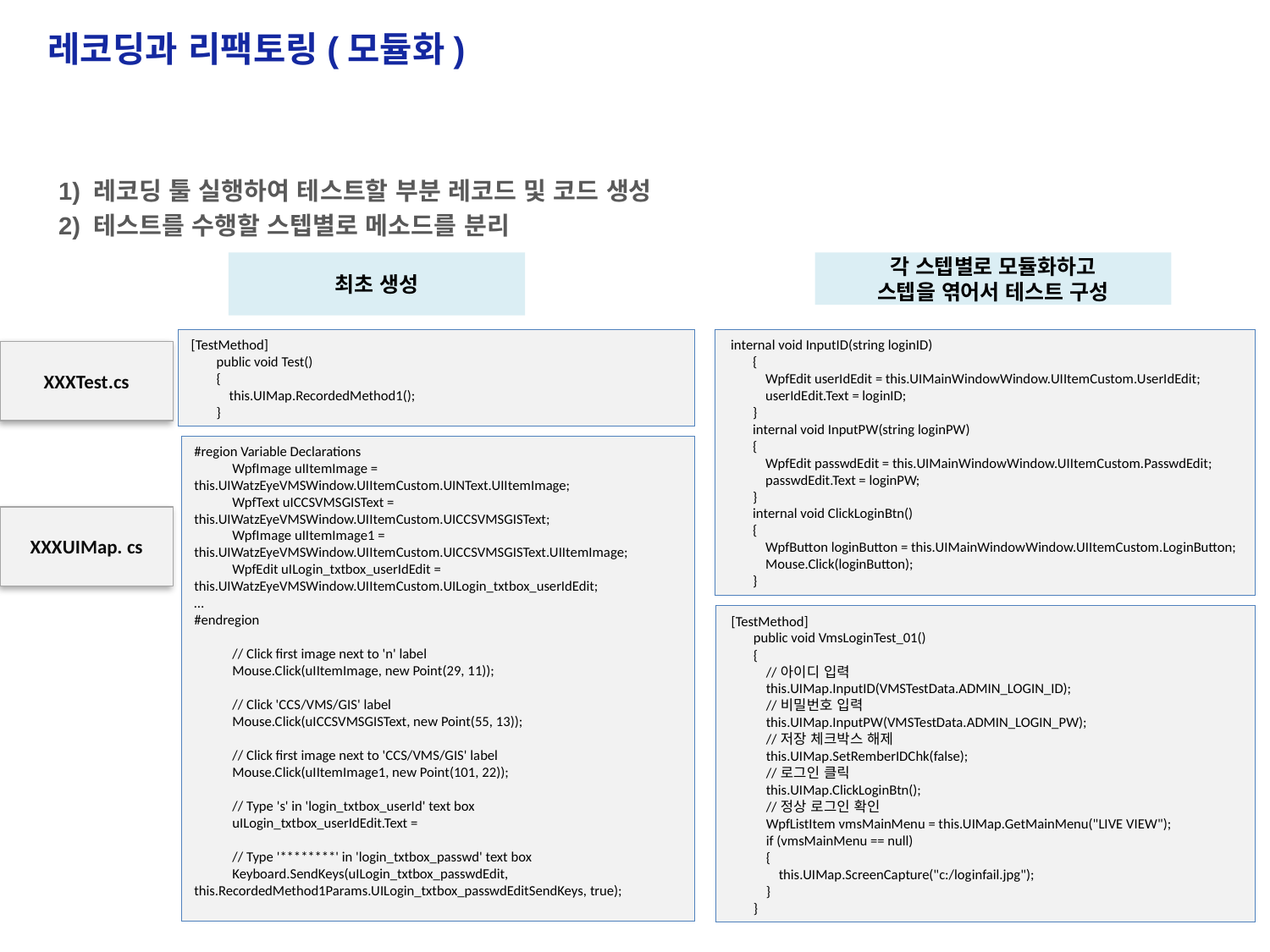

레코딩과 리팩토링(모듈화)
1) 레코딩 툴 실행하여 테스트할 부분 레코드 및 코드 생성
2) 테스트를 수행할 스텝별로 메소드를 분리

최초 생성
각 스텝별로 모듈화하고
스텝을 엮어서 테스트 구성
[TestMethod]
        public void Test()
        {
            this.UIMap.RecordedMethod1();
        }
 internal void InputID(string loginID)
        {
            WpfEdit userIdEdit = this.UIMainWindowWindow.UIItemCustom.UserIdEdit;
            userIdEdit.Text = loginID;
        }
        internal void InputPW(string loginPW)
        {
            WpfEdit passwdEdit = this.UIMainWindowWindow.UIItemCustom.PasswdEdit;
            passwdEdit.Text = loginPW;
        }
        internal void ClickLoginBtn()
        {
            WpfButton loginButton = this.UIMainWindowWindow.UIItemCustom.LoginButton;
            Mouse.Click(loginButton);
        }
XXXTest.cs
#region Variable Declarations
            WpfImage uIItemImage = this.UIWatzEyeVMSWindow.UIItemCustom.UINText.UIItemImage;
            WpfText uICCSVMSGISText = this.UIWatzEyeVMSWindow.UIItemCustom.UICCSVMSGISText;
            WpfImage uIItemImage1 = this.UIWatzEyeVMSWindow.UIItemCustom.UICCSVMSGISText.UIItemImage;
            WpfEdit uILogin_txtbox_userIdEdit = this.UIWatzEyeVMSWindow.UIItemCustom.UILogin_txtbox_userIdEdit;
…
#endregion

            // Click first image next to 'n' label
            Mouse.Click(uIItemImage, new Point(29, 11));

            // Click 'CCS/VMS/GIS' label
            Mouse.Click(uICCSVMSGISText, new Point(55, 13));

            // Click first image next to 'CCS/VMS/GIS' label
            Mouse.Click(uIItemImage1, new Point(101, 22));

            // Type 's' in 'login_txtbox_userId' text box
            uILogin_txtbox_userIdEdit.Text =

            // Type '********' in 'login_txtbox_passwd' text box
            Keyboard.SendKeys(uILogin_txtbox_passwdEdit, this.RecordedMethod1Params.UILogin_txtbox_passwdEditSendKeys, true);

XXXUIMap. cs
 [TestMethod]
        public void VmsLoginTest_01()
        {
            //아이디 입력
            this.UIMap.InputID(VMSTestData.ADMIN_LOGIN_ID);
            //비밀번호 입력
            this.UIMap.InputPW(VMSTestData.ADMIN_LOGIN_PW);
            //저장 체크박스 해제
            this.UIMap.SetRemberIDChk(false);
            //로그인 클릭
            this.UIMap.ClickLoginBtn();
            //정상 로그인 확인
            WpfListItem vmsMainMenu = this.UIMap.GetMainMenu("LIVE VIEW");
            if (vmsMainMenu == null)
            {
                this.UIMap.ScreenCapture("c:/loginfail.jpg");
            }
        }